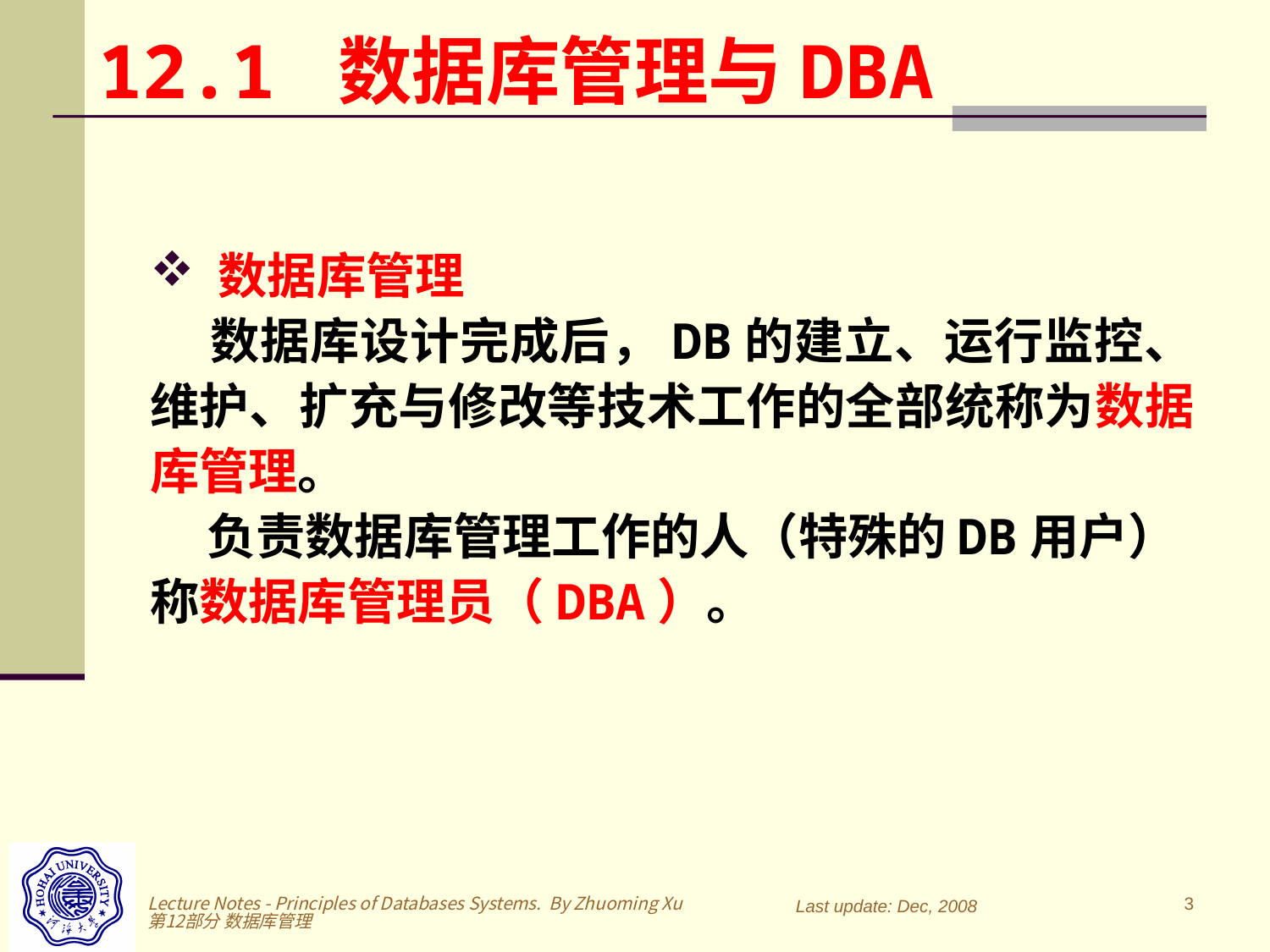

# 12.1 数据库管理与DBA

 数据库管理
    数据库设计完成后，DB的建立、运行监控、维护、扩充与修改等技术工作的全部统称为数据库管理。
    负责数据库管理工作的人（特殊的DB用户）称数据库管理员（DBA）。

Lecture Notes - Principles of Databases Systems.  By Zhuoming Xu     第12部分 数据库管理
3
Last update: Dec, 2008